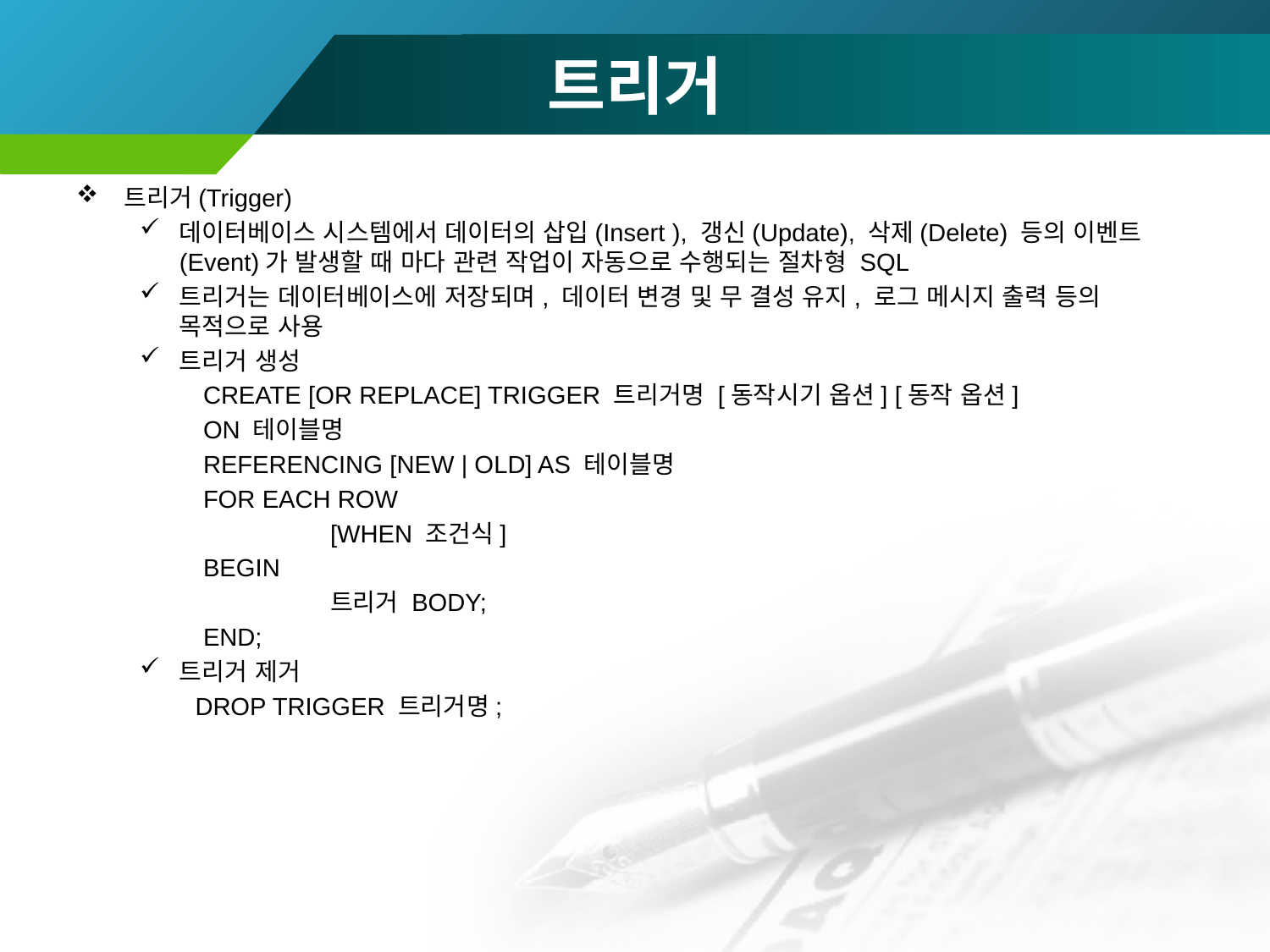

# 트리거
트리거(Trigger)
데이터베이스 시스템에서 데이터의 삽입(Insert ), 갱신(Update), 삭제(Delete) 등의 이벤트(Event)가 발생할 때 마다 관련 작업이 자동으로 수행되는 절차형 SQL
트리거는 데이터베이스에 저장되며, 데이터 변경 및 무 결성 유지, 로그 메시지 출력 등의 목적으로 사용
트리거 생성
CREATE [OR REPLACE] TRIGGER 트리거명 [동작시기 옵션] [동작 옵션]
ON 테이블명
REFERENCING [NEW | OLD] AS 테이블명
FOR EACH ROW
	[WHEN 조건식]
BEGIN
	트리거 BODY;
END;
트리거 제거
DROP TRIGGER 트리거명;